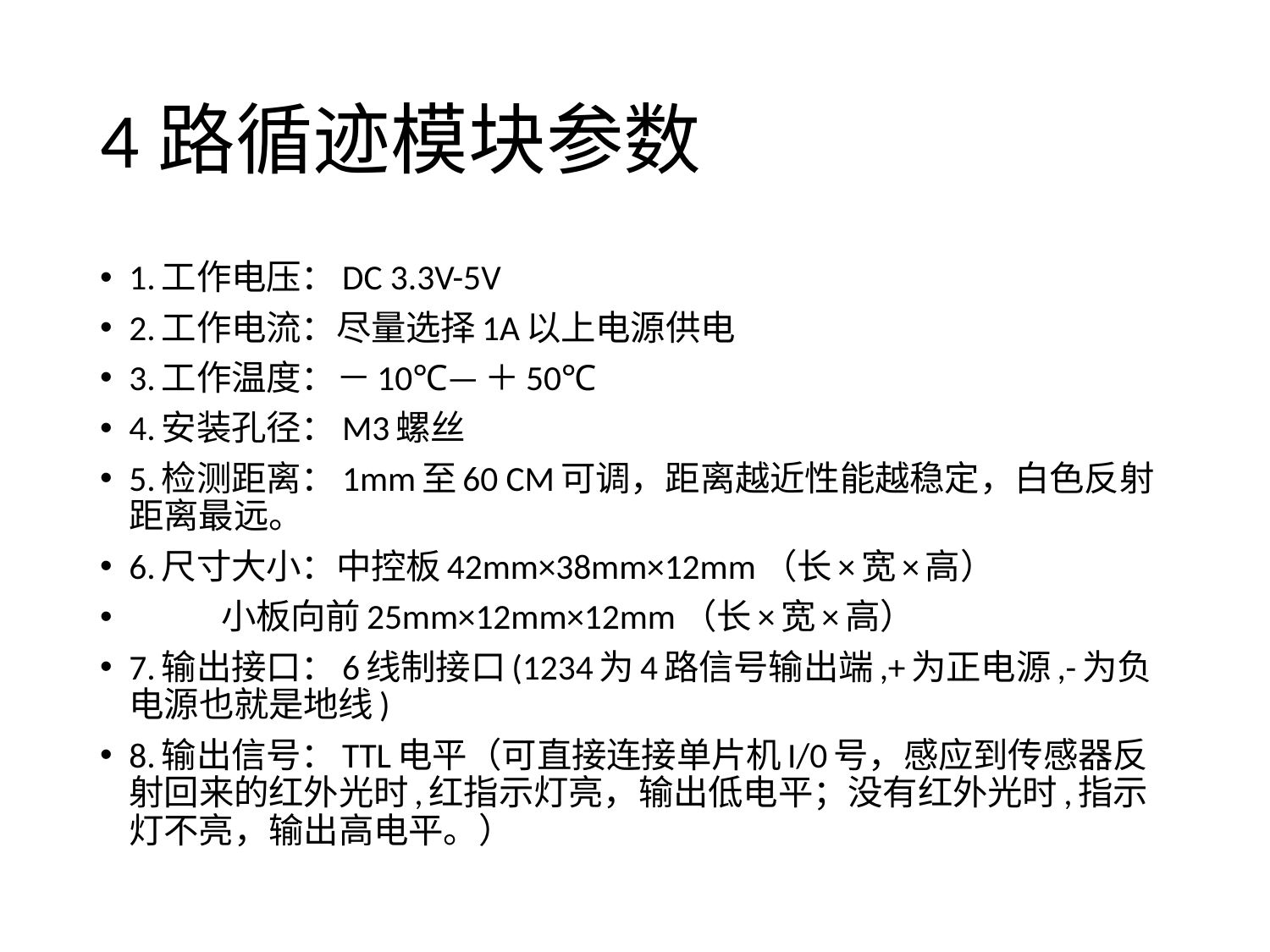

# 4路循迹模块参数
1.工作电压：DC 3.3V-5V
2.工作电流：尽量选择1A以上电源供电
3.工作温度：－10℃—＋50℃
4.安装孔径：M3螺丝
5.检测距离：1mm至60 CM可调，距离越近性能越稳定，白色反射距离最远。
6.尺寸大小：中控板42mm×38mm×12mm（长×宽×高）
           小板向前25mm×12mm×12mm（长×宽×高）
7.输出接口：6线制接口(1234为4路信号输出端,+为正电源,-为负电源也就是地线)
8.输出信号：TTL电平（可直接连接单片机I/0号，感应到传感器反射回来的红外光时,红指示灯亮，输出低电平；没有红外光时,指示灯不亮，输出高电平。）